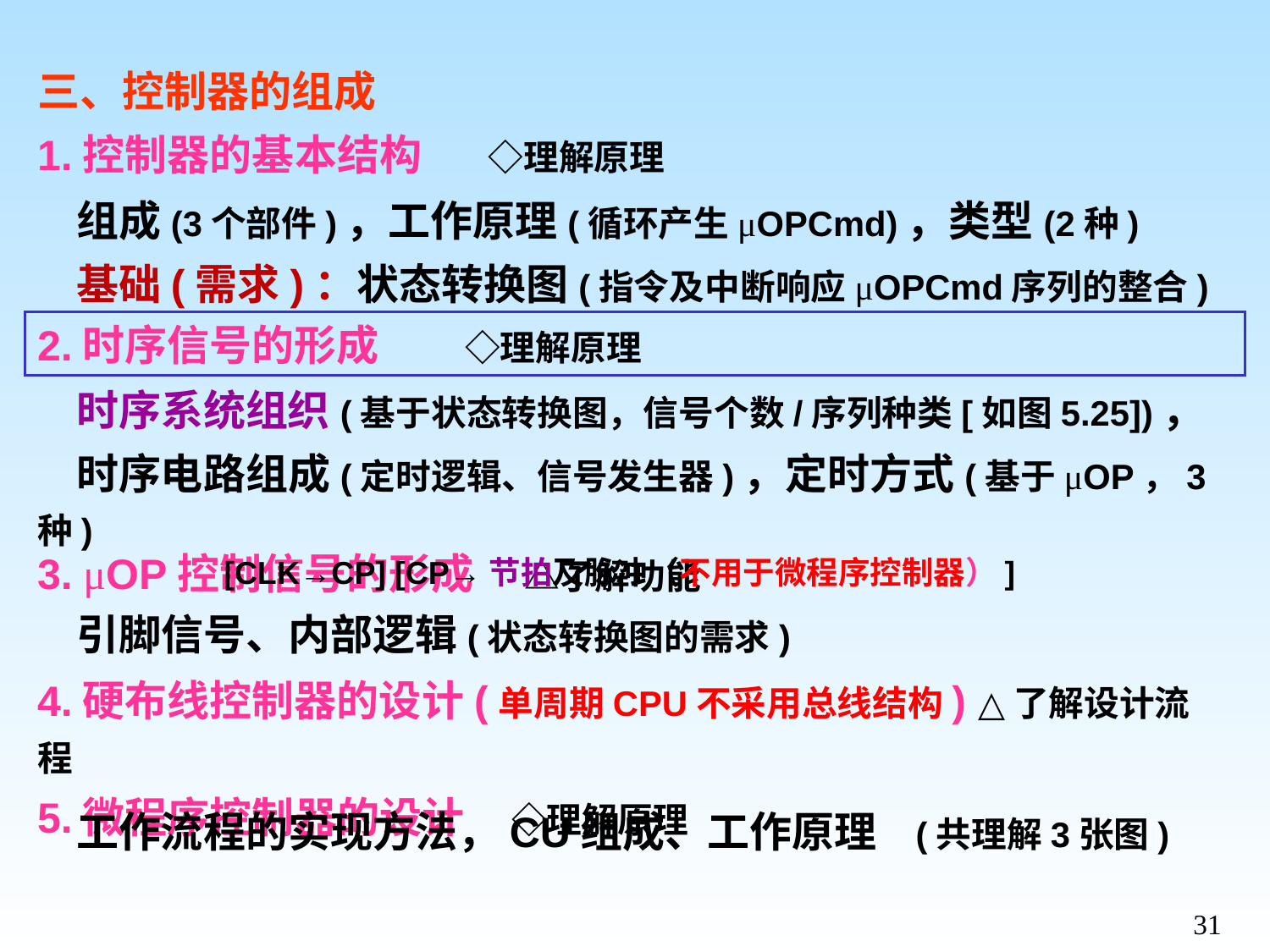

三、控制器的组成
1.控制器的基本结构       ◇理解原理

2.时序信号的形成         ◇理解原理

3. μOP控制信号的形成      △了解功能

4.硬布线控制器的设计(单周期CPU不采用总线结构) △了解设计流程
5.微程序控制器的设计     ◇理解原理
   组成(3个部件)，工作原理(循环产生μOPCmd)，类型(2种)
   基础(需求)：状态转换图(指令及中断响应μOPCmd序列的整合)

   时序系统组织(基于状态转换图，信号个数/序列种类[如图5.25])，
   时序电路组成(定时逻辑、信号发生器)，定时方式(基于μOP，3种)
                     [CLK→CP] [CP→节拍及脉冲（不用于微程序控制器）]
   引脚信号、内部逻辑(状态转换图的需求)
   工作流程的实现方法，CU组成、工作原理   (共理解3张图)
31